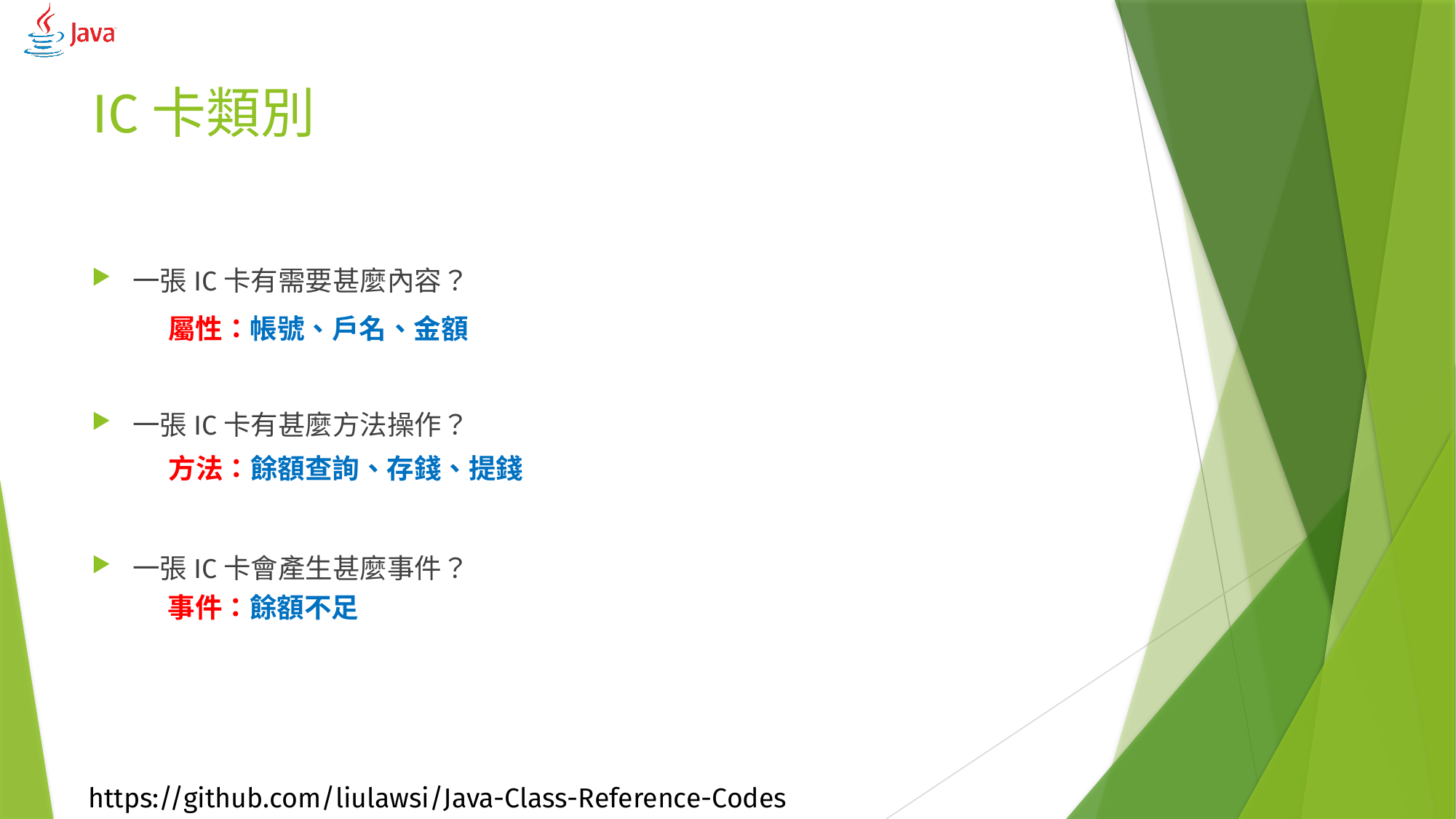

# IC卡類別
一張IC卡有需要甚麼內容？

一張IC卡有甚麼方法操作？

一張IC卡會產生甚麼事件？
屬性：帳號、戶名、金額
方法：餘額查詢、存錢、提錢
事件：餘額不足